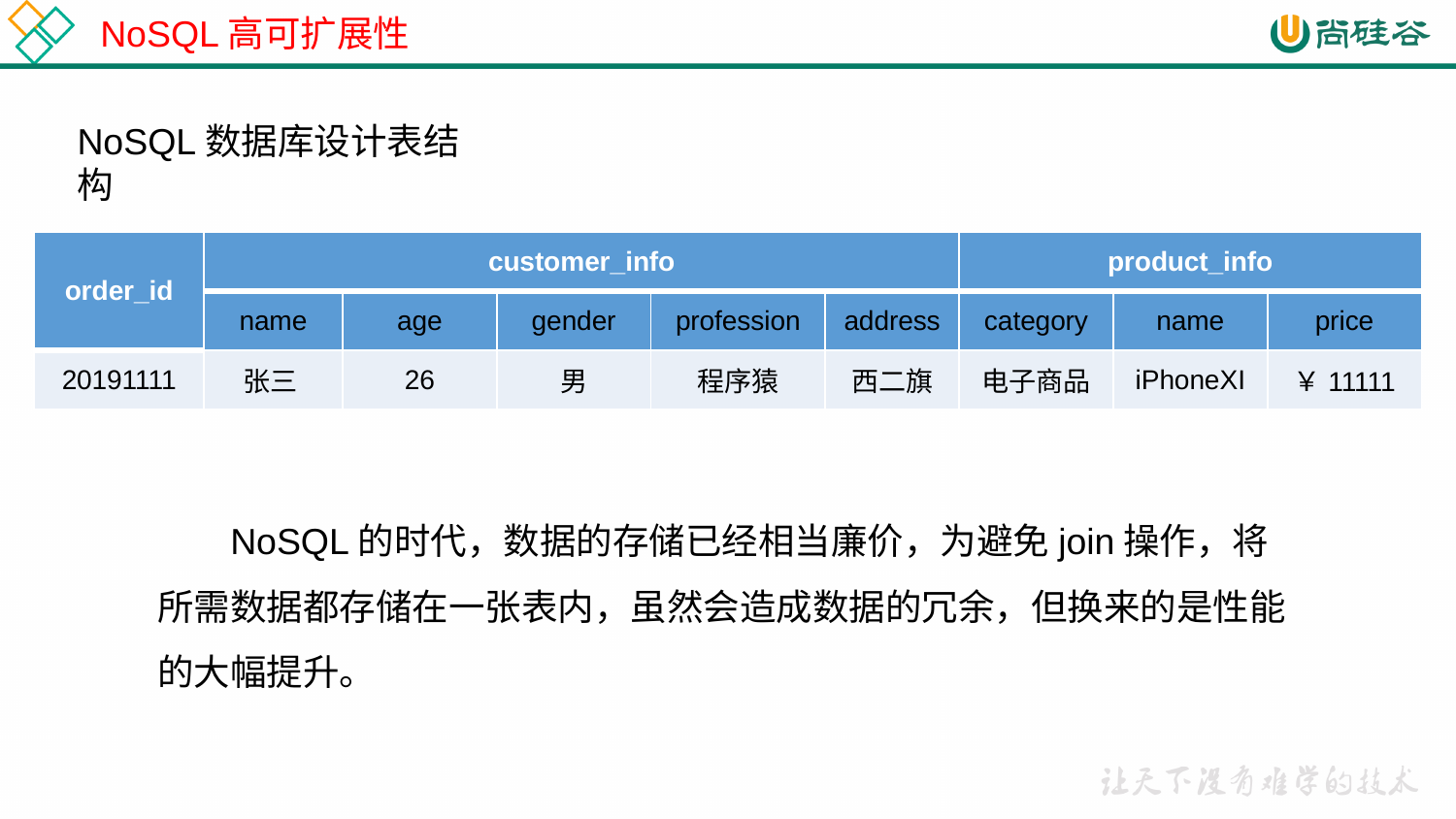

NoSQL高可扩展性
NoSQL数据库设计表结构
| order\_id | customer\_info |  |  |  |  | product\_info |  |  |
| --- | --- | --- | --- | --- | --- | --- | --- | --- |
|  | name | age | gender | profession | address | category | name | price |
| 20191111 | 张三 | 26 | 男 | 程序猿 | 西二旗 | 电子商品 | iPhoneXI | ￥11111 |
NoSQL的时代，数据的存储已经相当廉价，为避免join操作，将所需数据都存储在一张表内，虽然会造成数据的冗余，但换来的是性能的大幅提升。